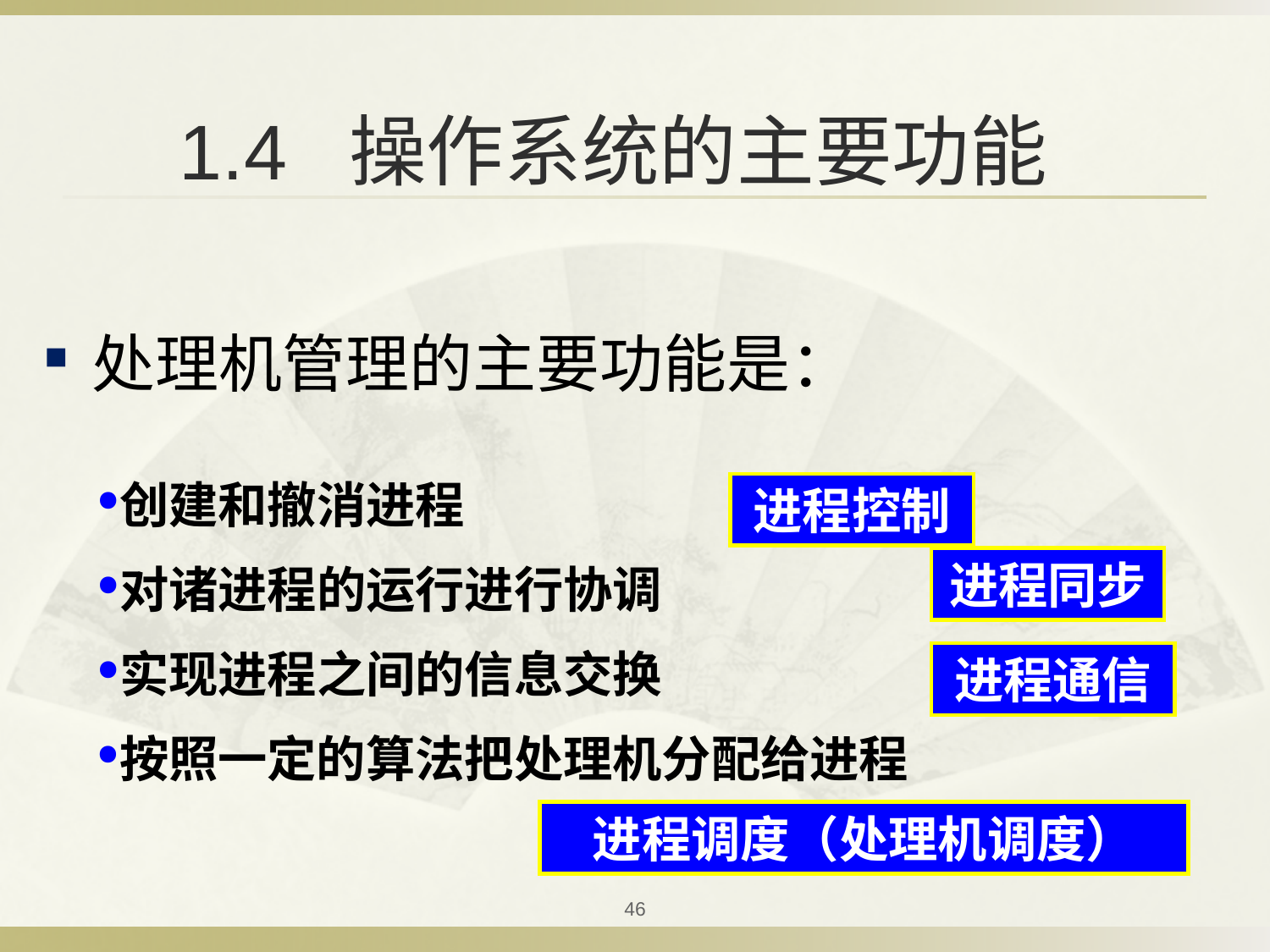

# 1.4  操作系统的主要功能
处理机管理的主要功能是：
创建和撤消进程
进程控制
进程同步
对诸进程的运行进行协调
实现进程之间的信息交换
进程通信
按照一定的算法把处理机分配给进程
进程调度（处理机调度）
46